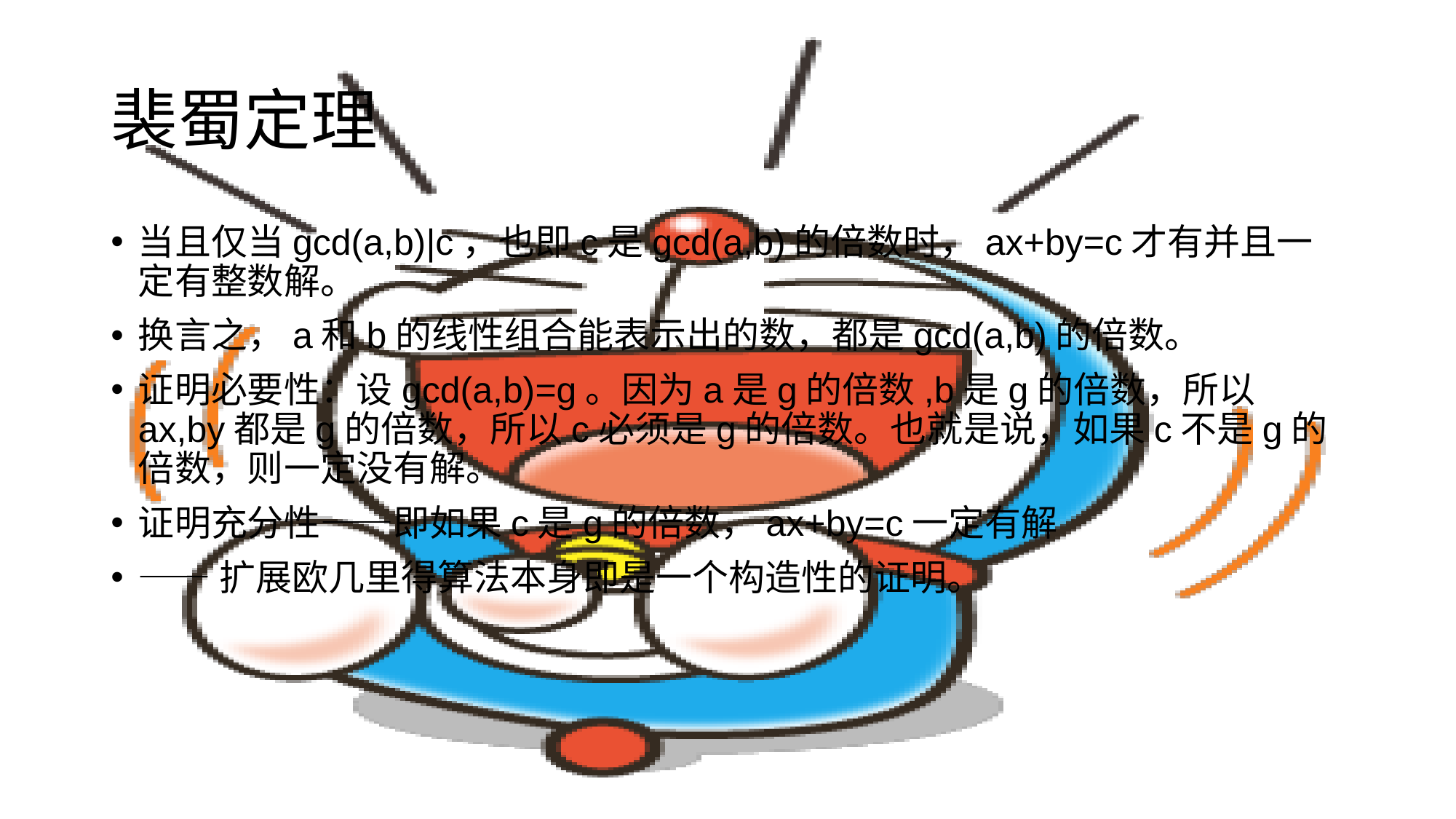

# 裴蜀定理
当且仅当gcd(a,b)|c，也即c是gcd(a,b)的倍数时，ax+by=c才有并且一定有整数解。
换言之，a和b的线性组合能表示出的数，都是gcd(a,b)的倍数。
证明必要性：设gcd(a,b)=g。因为a是g的倍数,b是g的倍数，所以ax,by都是g的倍数，所以c必须是g的倍数。也就是说，如果c不是g的倍数，则一定没有解。
证明充分性——即如果c是g的倍数，ax+by=c一定有解
——扩展欧几里得算法本身即是一个构造性的证明。